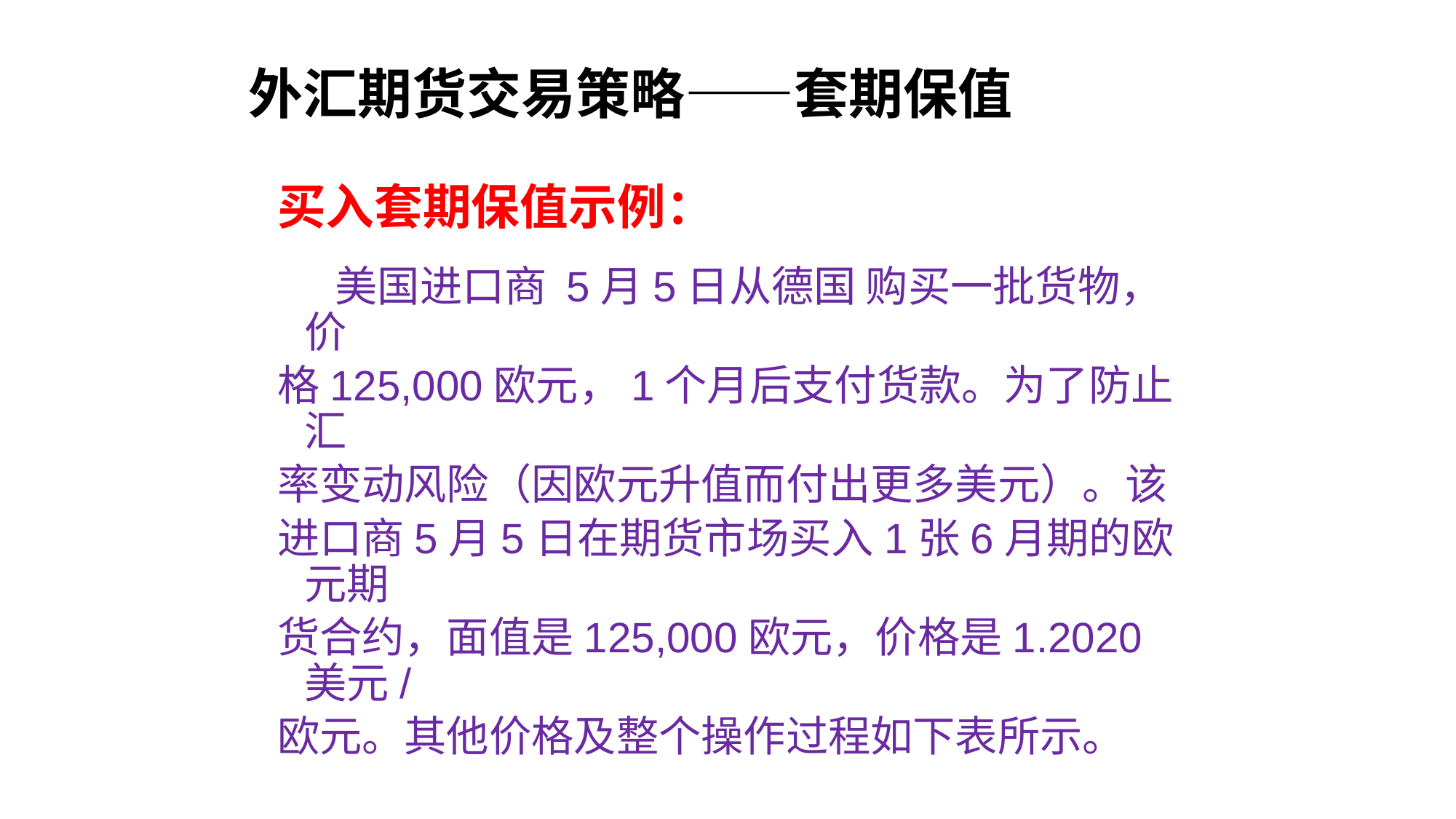

外汇期货交易策略——套期保值
买入套期保值示例：

      美国进口商 5月5日从德国 购买一批货物，价
格125,000欧元，1个月后支付货款。为了防止汇
率变动风险（因欧元升值而付出更多美元）。该
进口商5月5日在期货市场买入1张6月期的欧元期
货合约，面值是125,000欧元，价格是1.2020美元/
欧元。其他价格及整个操作过程如下表所示。